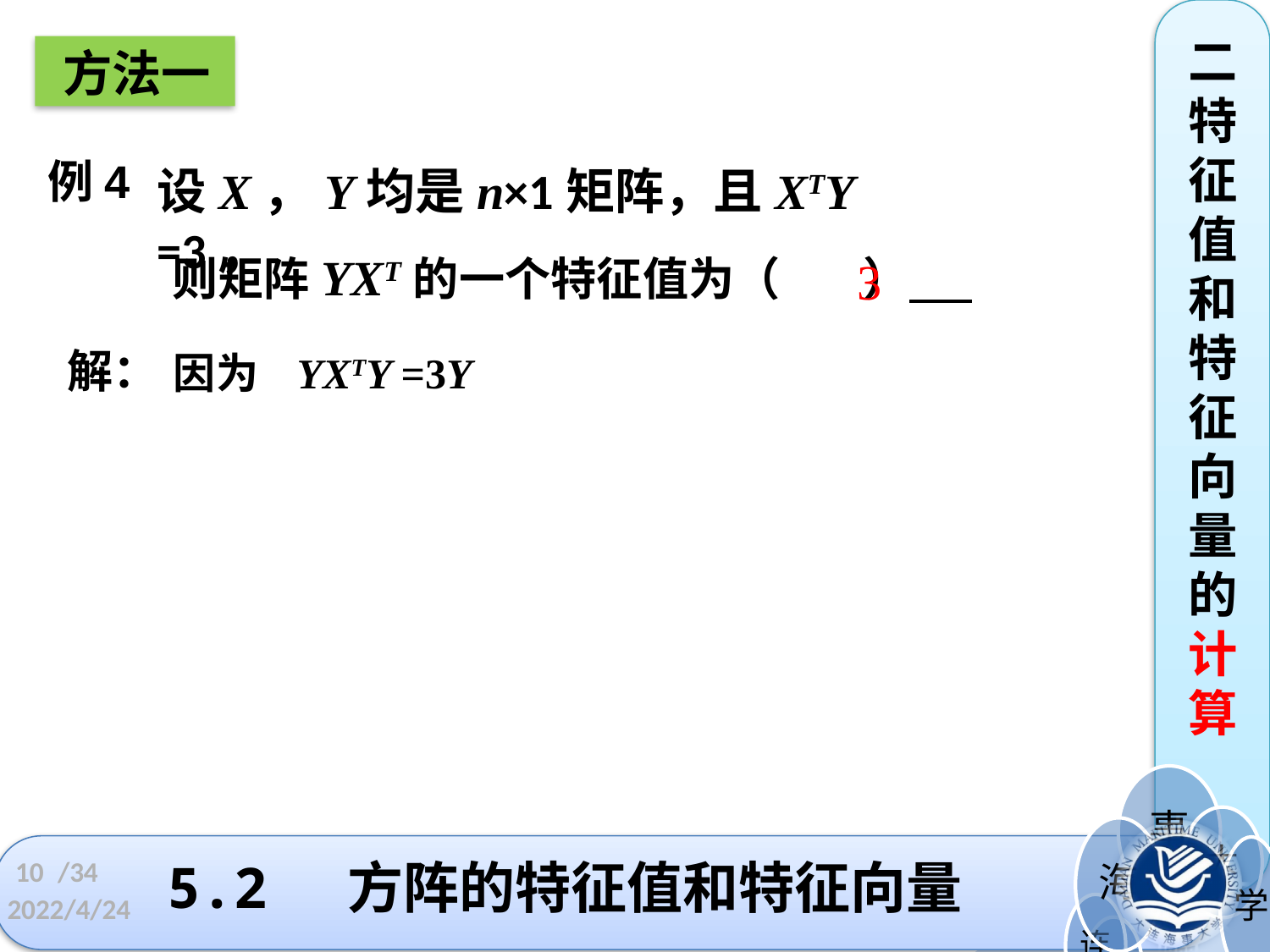

二特征值和特征向量的计算

方法一
例4
设X，Y均是n×1矩阵，且XTY =3，
 则矩阵YXT的一个特征值为（        ）
3
解：
因为   YXTY =3Y
5.2  方阵的特征值和特征向量
10
/34
2022/4/24